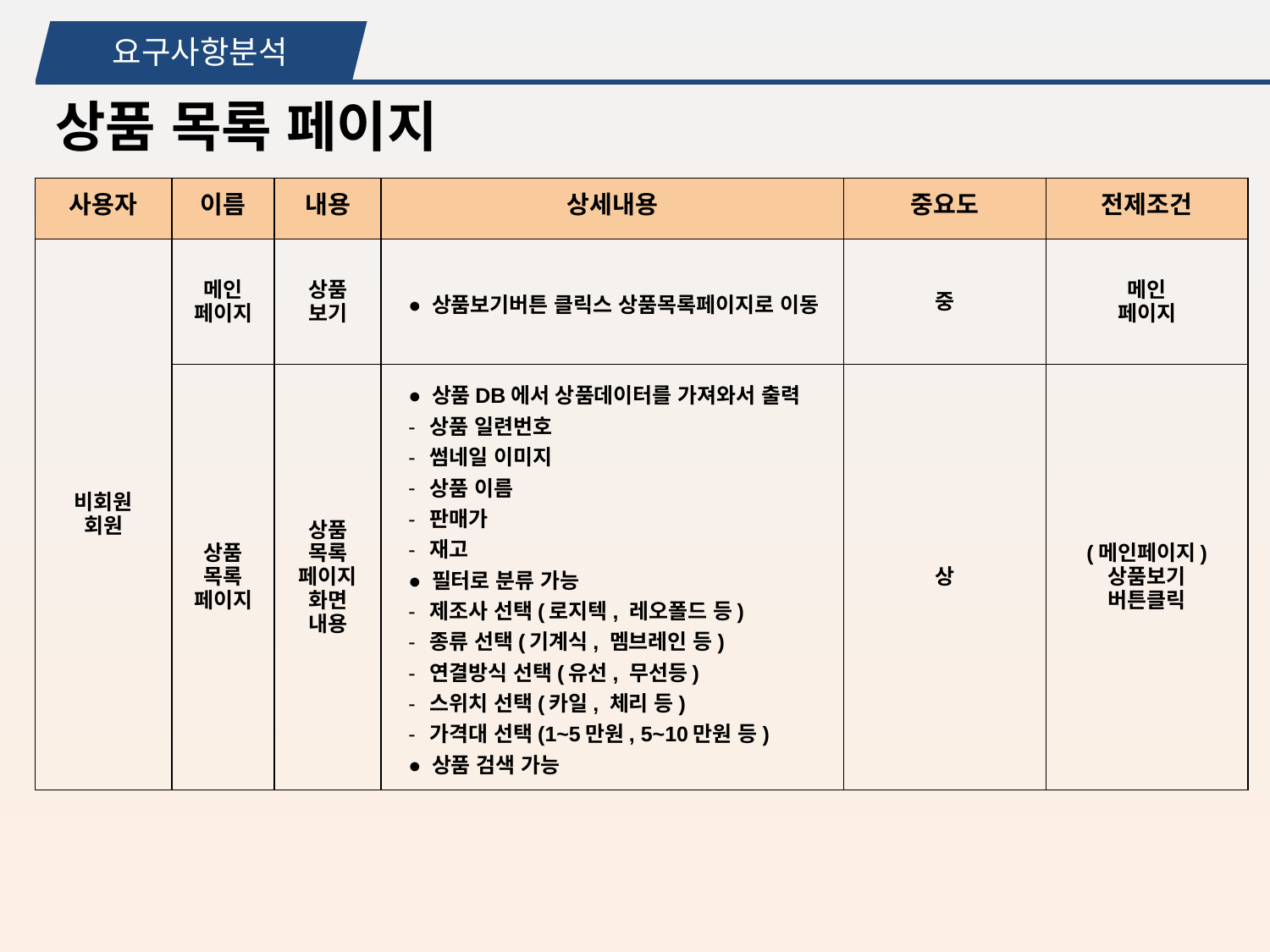

요구사항분석

상품 목록 페이지
| 사용자 | 이름 | 내용 | 상세내용 | 중요도 | 전제조건 |
| --- | --- | --- | --- | --- | --- |
| 비회원 회원 | 메인 페이지 | 상품 보기 | 상품보기버튼 클릭스 상품목록페이지로 이동 | 중 | 메인 페이지 |
|  | 상품 목록 페이지 | 상품 목록 페이지 화면 내용 | 상품DB에서 상품데이터를 가져와서 출력 상품 일련번호 썸네일 이미지 상품 이름 판매가 재고 필터로 분류 가능 제조사 선택(로지텍, 레오폴드 등) 종류 선택(기계식, 멤브레인 등) 연결방식 선택(유선, 무선등) 스위치 선택(카일, 체리 등) 가격대 선택(1~5만원, 5~10만원 등) 상품 검색 가능 | 상 | (메인페이지) 상품보기 버튼클릭 |